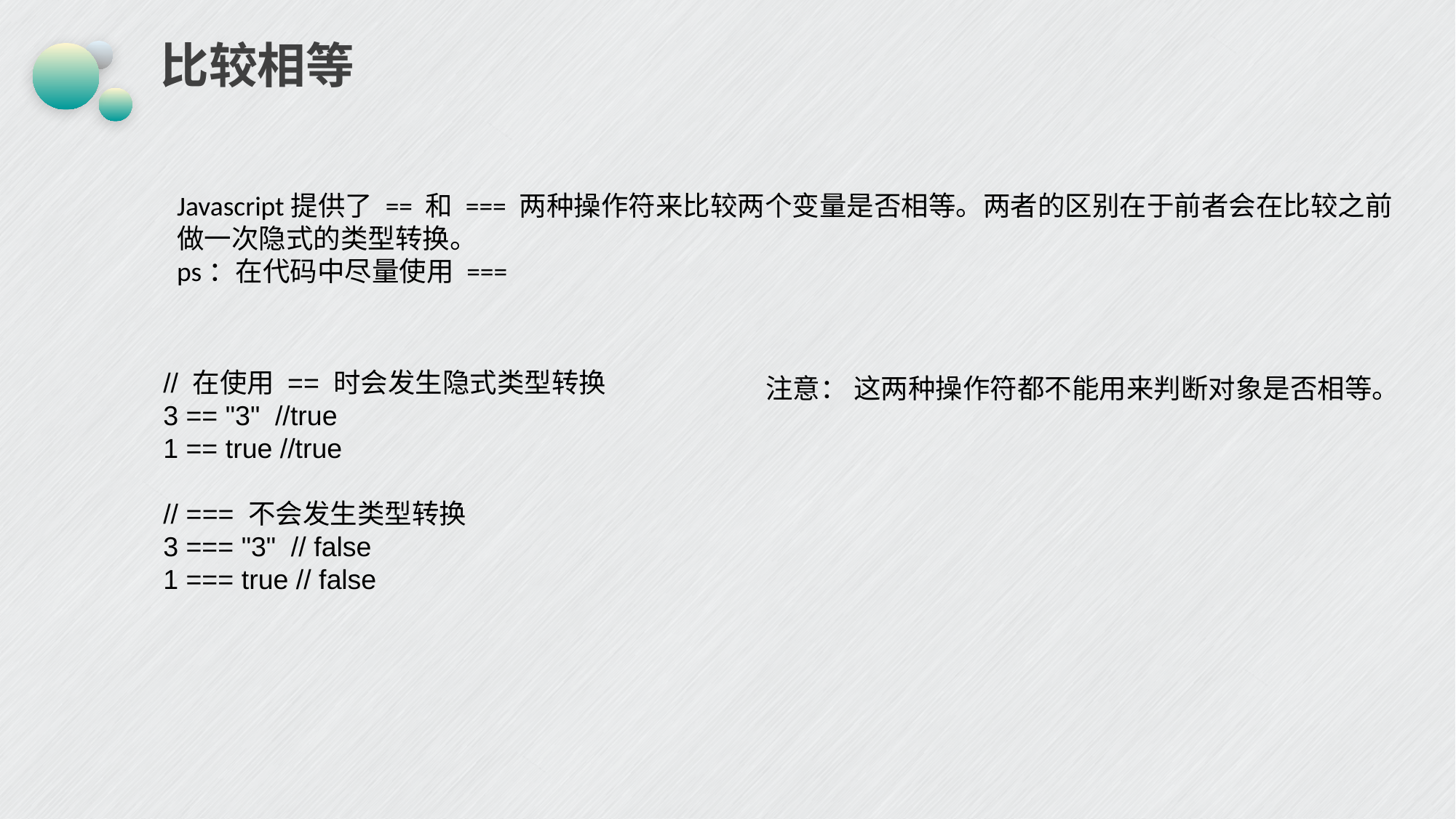

# 比较相等

Javascript提供了 == 和 === 两种操作符来比较两个变量是否相等。两者的区别在于前者会在比较之前
做一次隐式的类型转换。
ps：在代码中尽量使用 ===
// 在使用 == 时会发生隐式类型转换
3 == "3"  //true1 == true //true // === 不会发生类型转换
3 === "3"  // false1 === true // false
注意： 这两种操作符都不能用来判断对象是否相等。